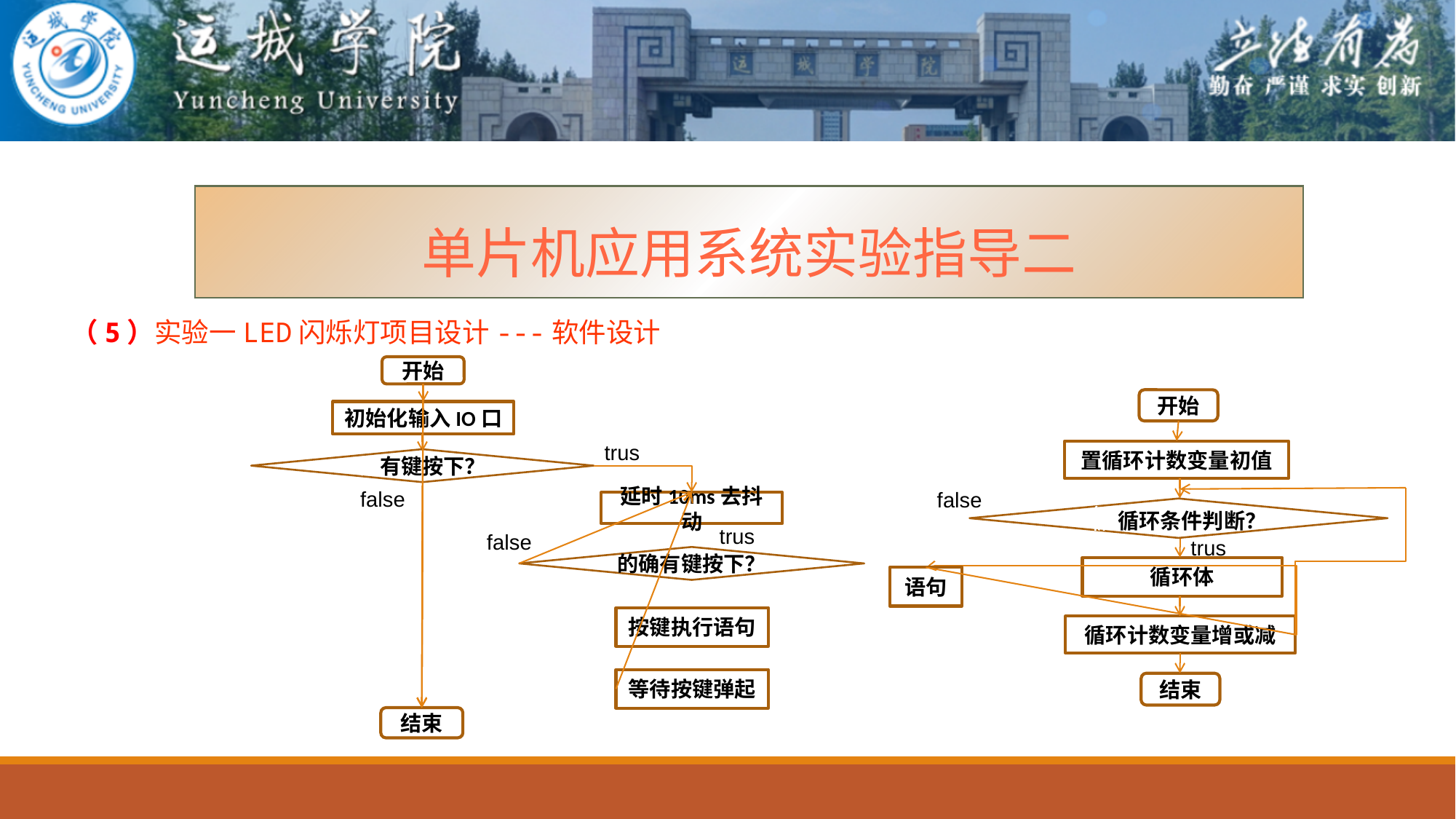

单片机应用系统实验指导二
（5）实验一LED闪烁灯项目设计---软件设计
开始
初始化输入IO口
结束
trus
循有键按下？
false
延时10ms去抖动
trus
false
的确有键按下？
按键执行语句
等待按键弹起
开始
置循环计数变量初值
循循环条件判断？
循环体
循环计数变量增或减
结束
false
trus
语句